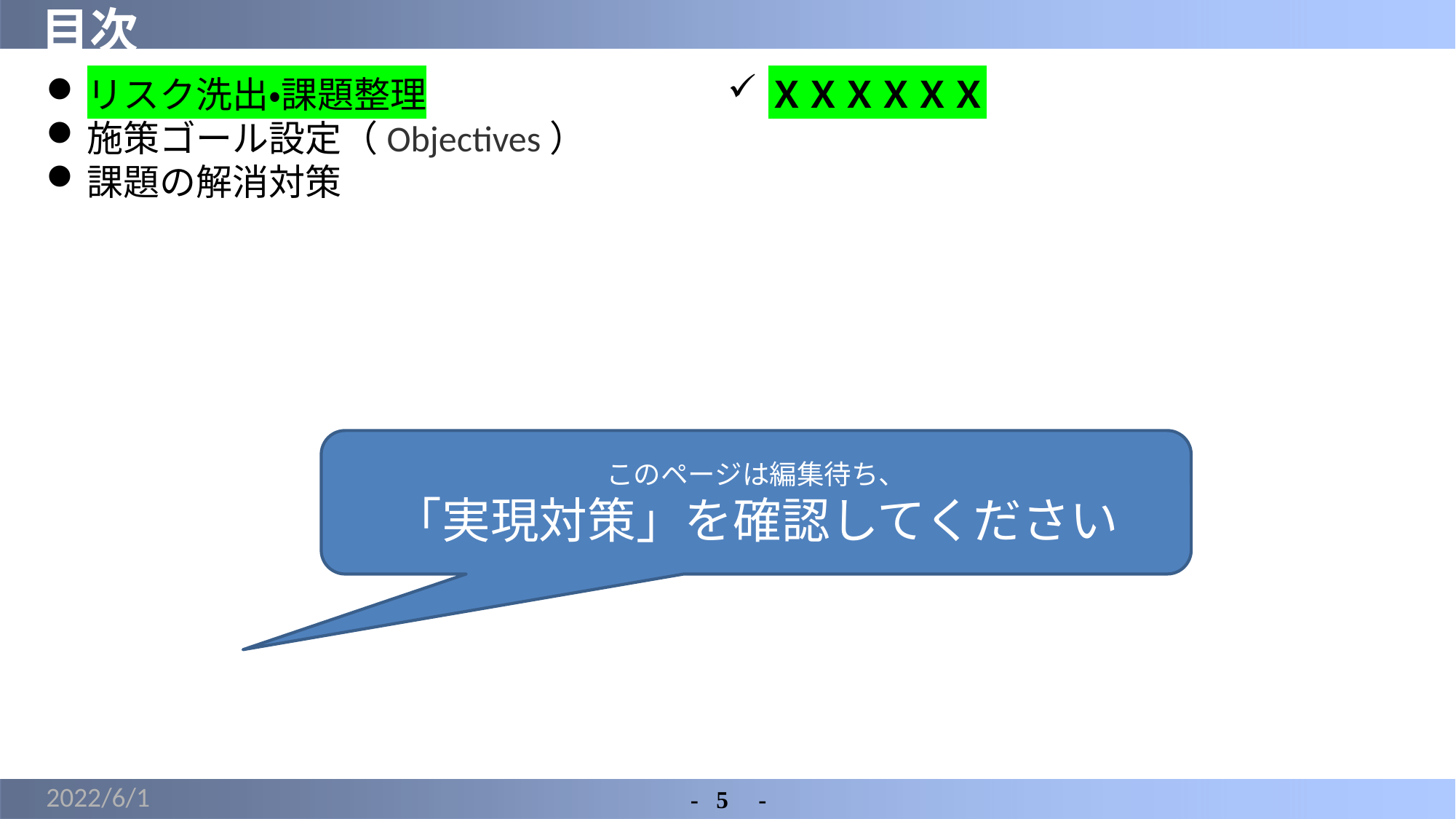

# 目次
リスク洗出・課題整理
施策ゴール設定（Objectives）
課題の解消対策
ＸＸＸＸＸＸ
このページは編集待ち、
「実現対策」を確認してください
2022/6/1
-	5　-